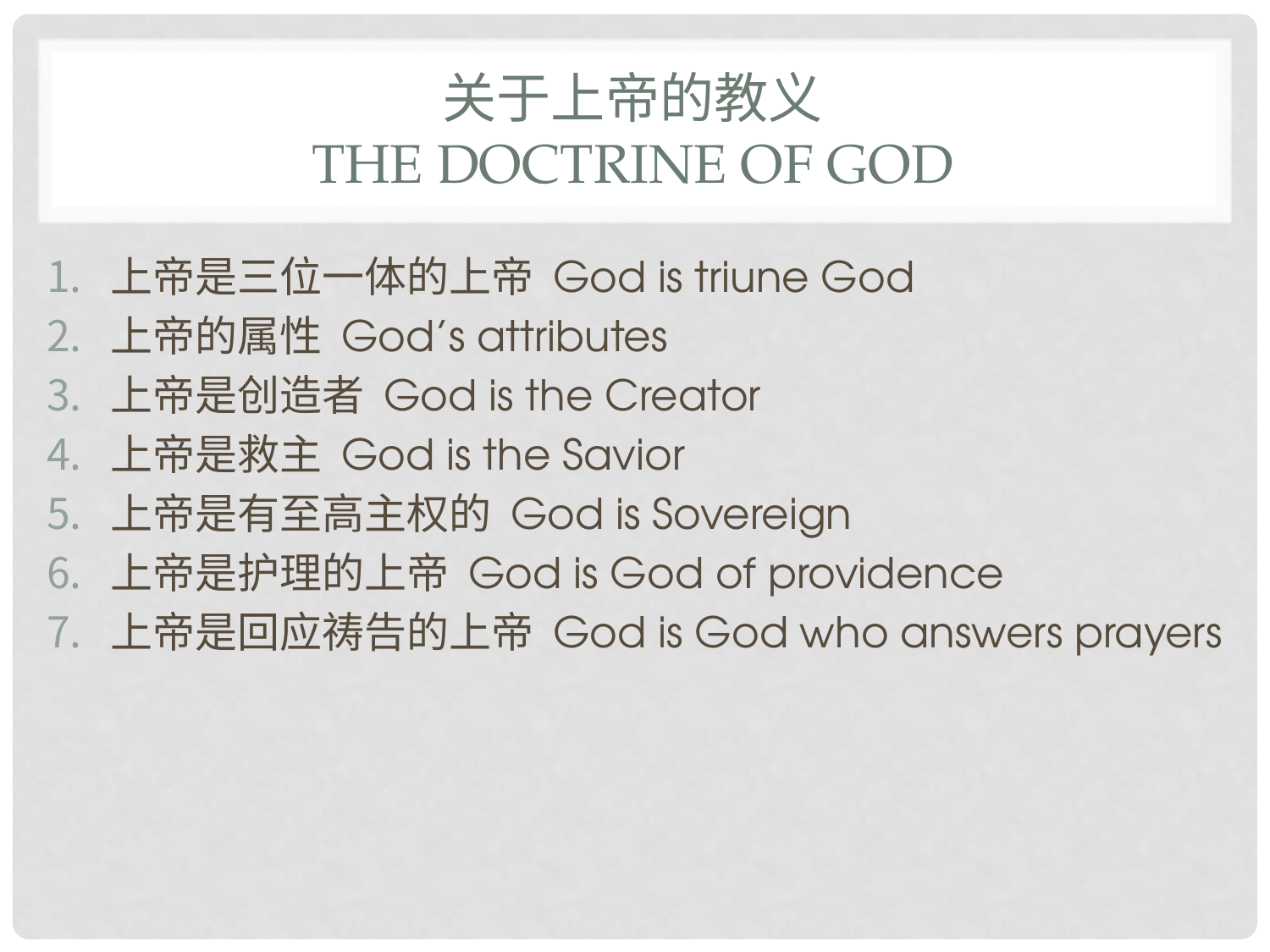

# 关于上帝的教义 The doctrine of god
上帝是三位一体的上帝 God is triune God
上帝的属性 God’s attributes
上帝是创造者 God is the Creator
上帝是救主 God is the Savior
上帝是有至高主权的 God is Sovereign
上帝是护理的上帝 God is God of providence
上帝是回应祷告的上帝 God is God who answers prayers